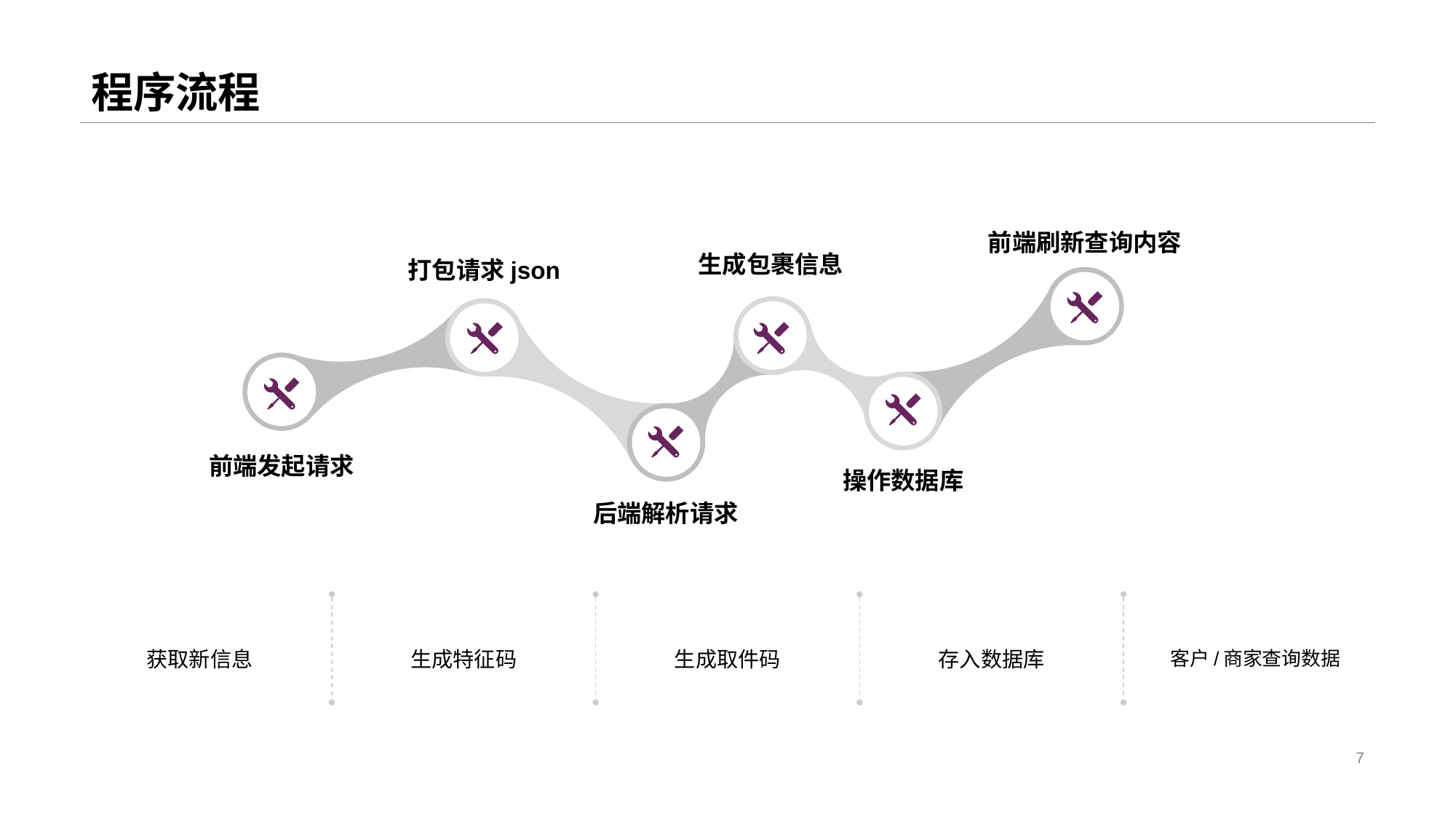

# 程序流程
前端刷新查询内容
生成包裹信息
打包请求json

前端发起请求
操作数据库
后端解析请求

获取新信息
生成特征码
生成取件码
存入数据库
客户/商家查询数据
7